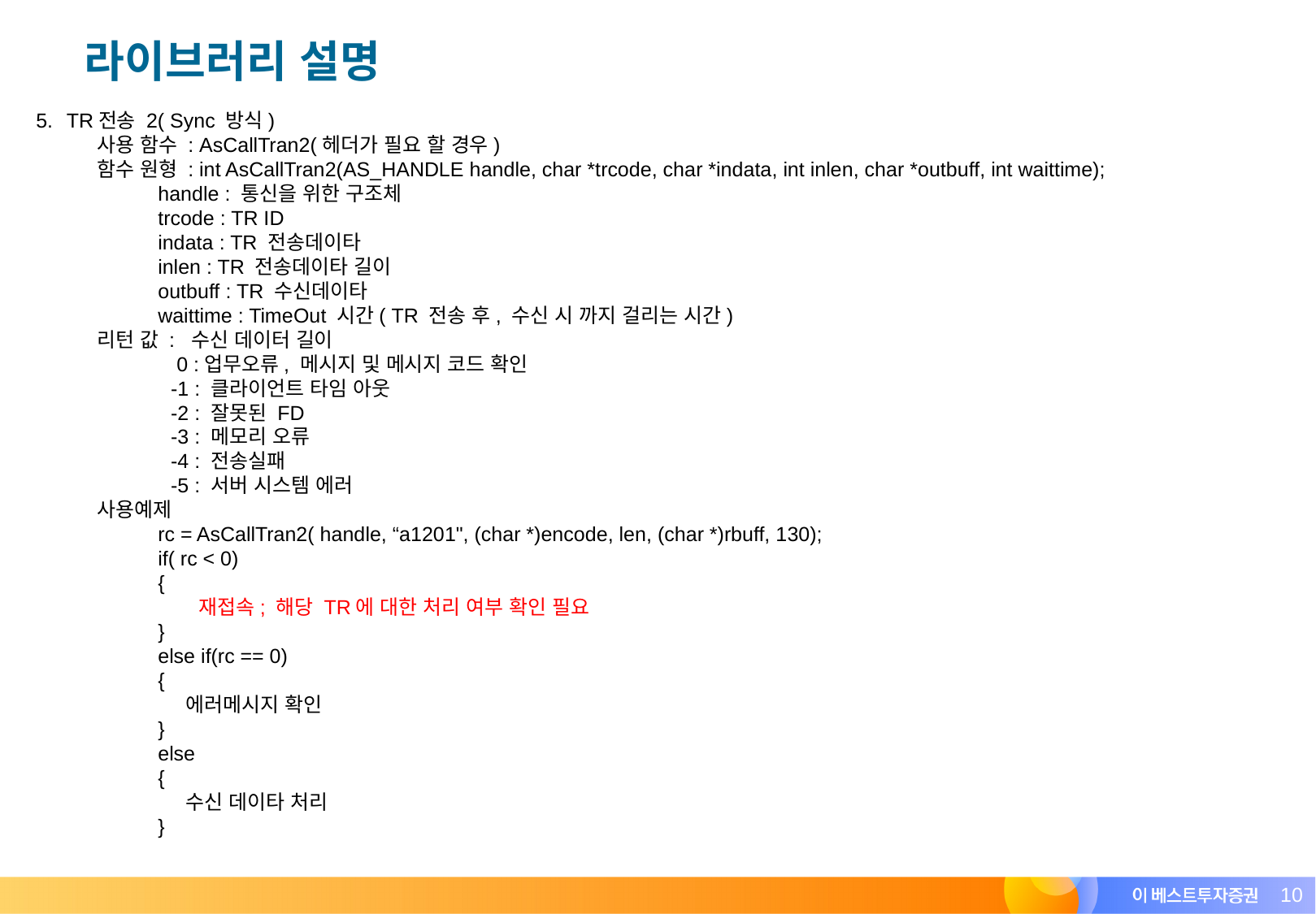

# 라이브러리 설명
TR전송 2( Sync 방식)
사용 함수 : AsCallTran2(헤더가 필요 할 경우)
함수 원형 : int AsCallTran2(AS_HANDLE handle, char *trcode, char *indata, int inlen, char *outbuff, int waittime);
handle : 통신을 위한 구조체
trcode : TR ID
indata : TR 전송데이타
inlen : TR 전송데이타 길이
outbuff : TR 수신데이타
waittime : TimeOut 시간( TR 전송 후, 수신 시 까지 걸리는 시간)
리턴 값 :  수신 데이터 길이
              0 :업무오류, 메시지 및 메시지 코드 확인
             -1 : 클라이언트 타임 아웃
             -2 : 잘못된 FD
             -3 : 메모리 오류
             -4 : 전송실패
             -5 : 서버 시스템 에러
사용예제
rc = AsCallTran2( handle, “a1201", (char *)encode, len, (char *)rbuff, 130);
if( rc < 0)
{
	 재접속; 해당 TR에 대한 처리 여부 확인 필요
}
else if(rc == 0)
{
    에러메시지 확인
}
else
{
    수신 데이타 처리
}
10